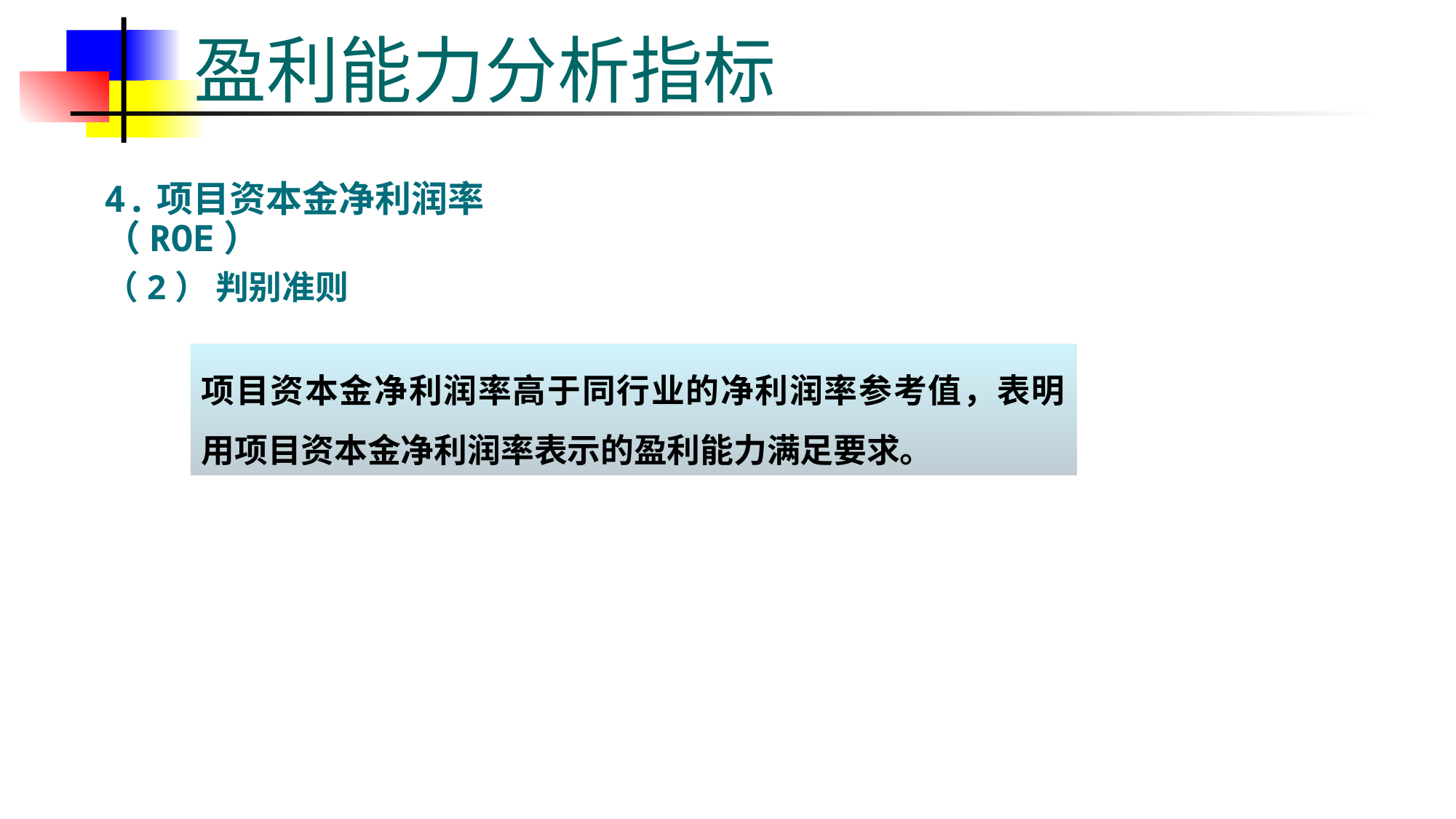

# 盈利能力分析指标
4.项目资本金净利润率（ROE）
（2） 判别准则
项目资本金净利润率高于同行业的净利润率参考值，表明用项目资本金净利润率表示的盈利能力满足要求。